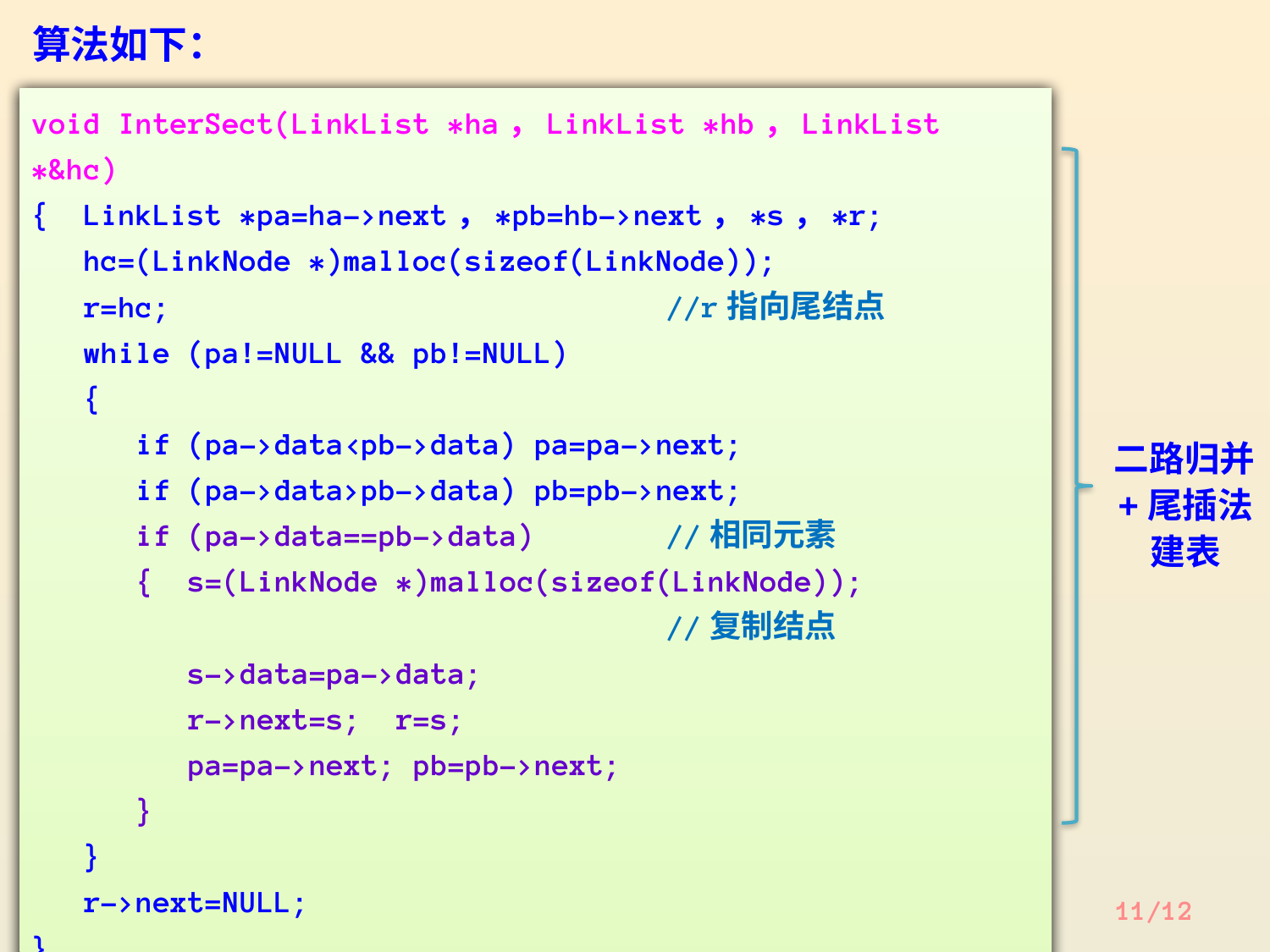

算法如下：
void InterSect(LinkList *ha，LinkList *hb，LinkList *&hc)
{  LinkList *pa=ha->next，*pb=hb->next，*s，*r;
   hc=(LinkNode *)malloc(sizeof(LinkNode));
   r=hc;				//r指向尾结点
   while (pa!=NULL && pb!=NULL)
   {
      if (pa->data<pb->data) pa=pa->next;
      if (pa->data>pb->data) pb=pb->next;
      if (pa->data==pb->data)      	//相同元素
      {  s=(LinkNode *)malloc(sizeof(LinkNode));
					//复制结点
         s->data=pa->data;
         r->next=s;  r=s;
         pa=pa->next; pb=pb->next;
      }
   }
   r->next=NULL;
}

二路归并+尾插法建表
11/12